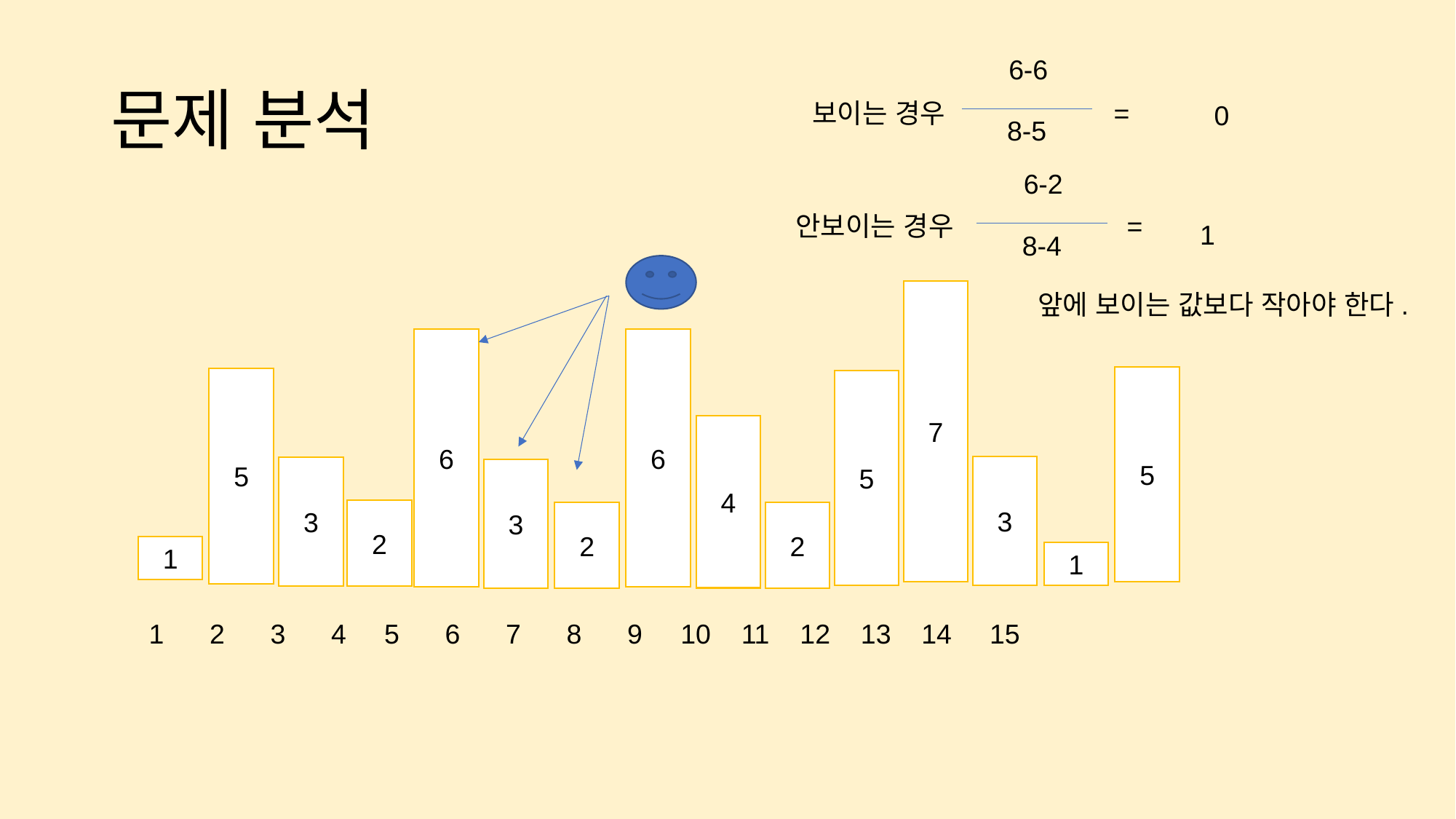

# 문제 분석
6-6
보이는 경우
=
0
8-5
6-2
안보이는 경우
=
1
8-4

7
앞에 보이는 값보다 작아야 한다.
6
6
5
5
5
4
3
3
3
2
2
2
1
1
1      2      3      4     5      6      7      8      9     10    11    12    13    14     15